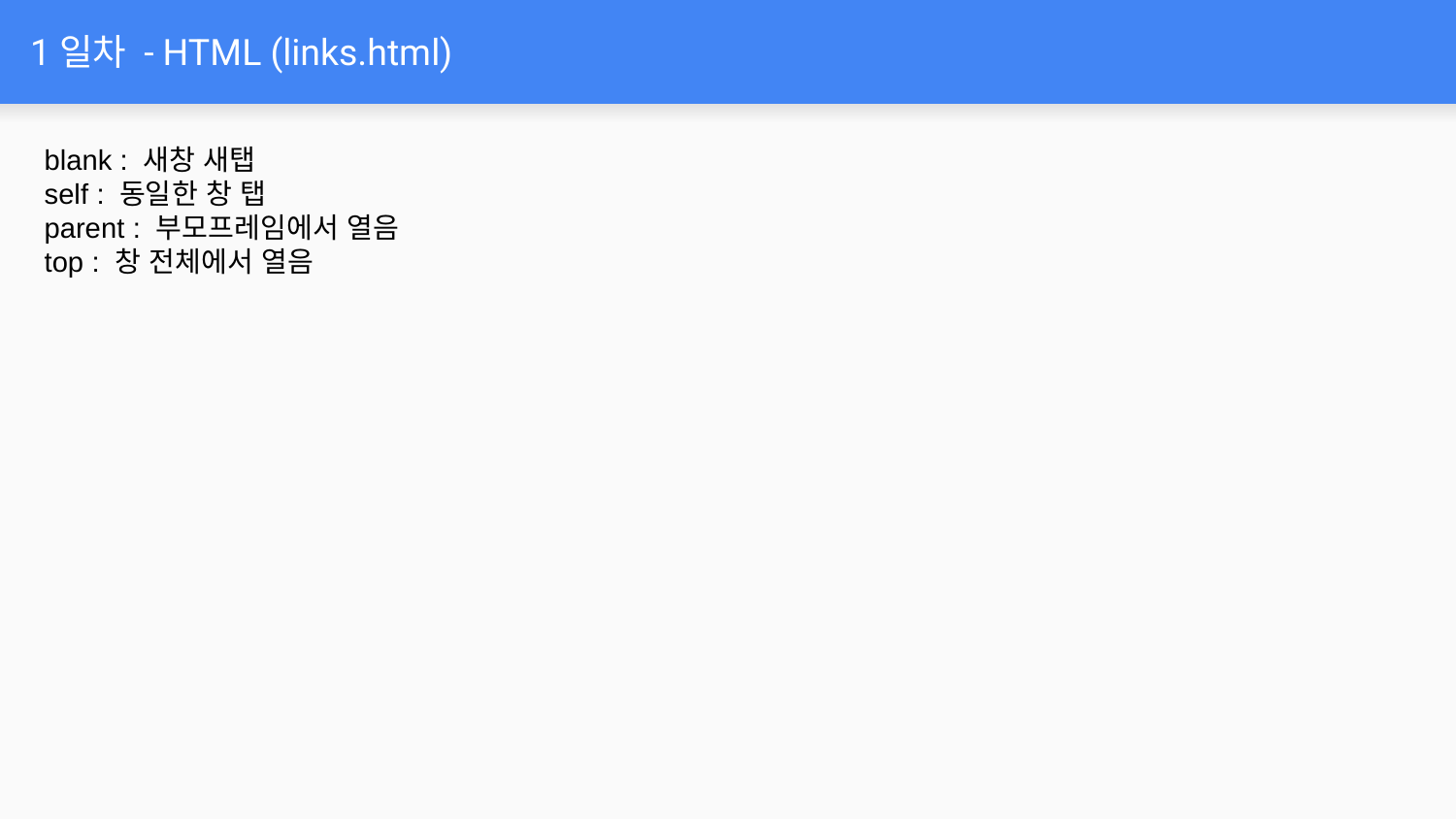

# 1일차 - HTML (links.html)
blank : 새창 새탭
self : 동일한 창 탭
parent : 부모프레임에서 열음
top : 창 전체에서 열음